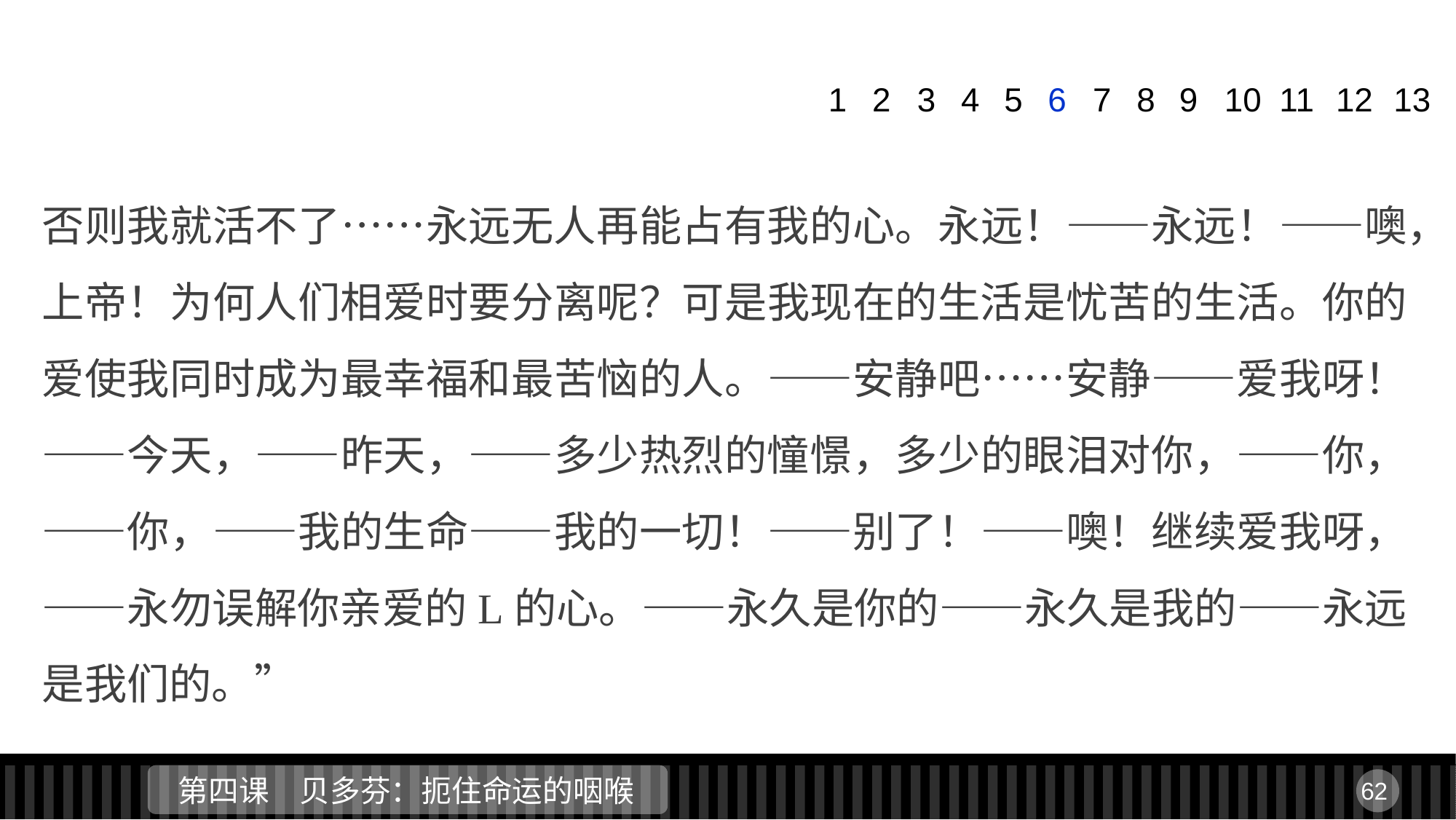

1
2
3
4
5
6
7
8
9
11
12
13
10
否则我就活不了……永远无人再能占有我的心。永远！——永远！——噢，上帝！为何人们相爱时要分离呢？可是我现在的生活是忧苦的生活。你的爱使我同时成为最幸福和最苦恼的人。——安静吧……安静——爱我呀！——今天，——昨天，——多少热烈的憧憬，多少的眼泪对你，——你，——你，——我的生命——我的一切！——别了！——噢！继续爱我呀，——永勿误解你亲爱的L的心。——永久是你的——永久是我的——永远是我们的。”